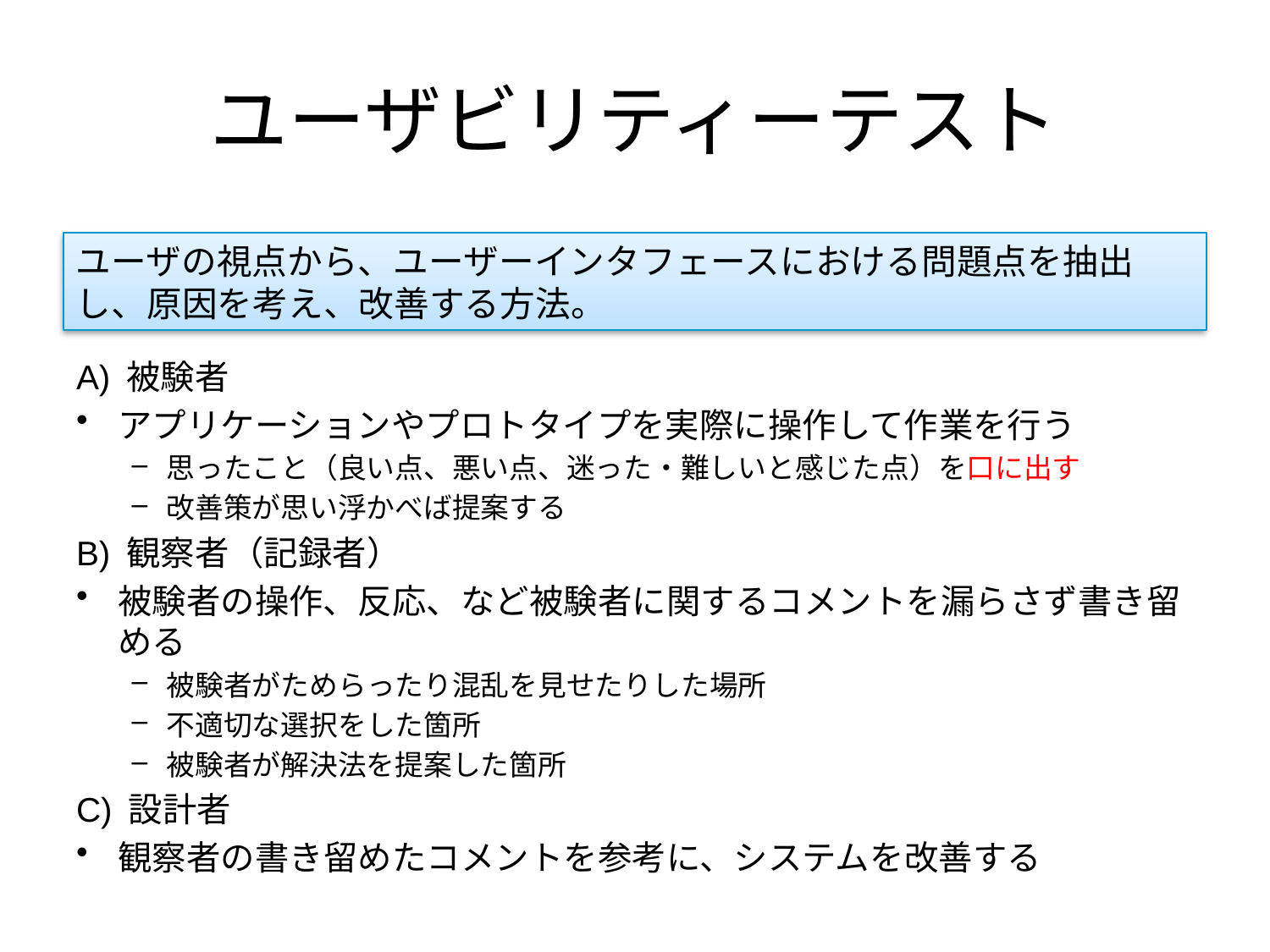

# ユーザビリティーテスト
ユーザの視点から、ユーザーインタフェースにおける問題点を抽出し、原因を考え、改善する方法。
A) 被験者
アプリケーションやプロトタイプを実際に操作して作業を行う
思ったこと（良い点、悪い点、迷った・難しいと感じた点）を口に出す
改善策が思い浮かべば提案する
B) 観察者（記録者）
被験者の操作、反応、など被験者に関するコメントを漏らさず書き留める
被験者がためらったり混乱を見せたりした場所
不適切な選択をした箇所
被験者が解決法を提案した箇所
C) 設計者
観察者の書き留めたコメントを参考に、システムを改善する